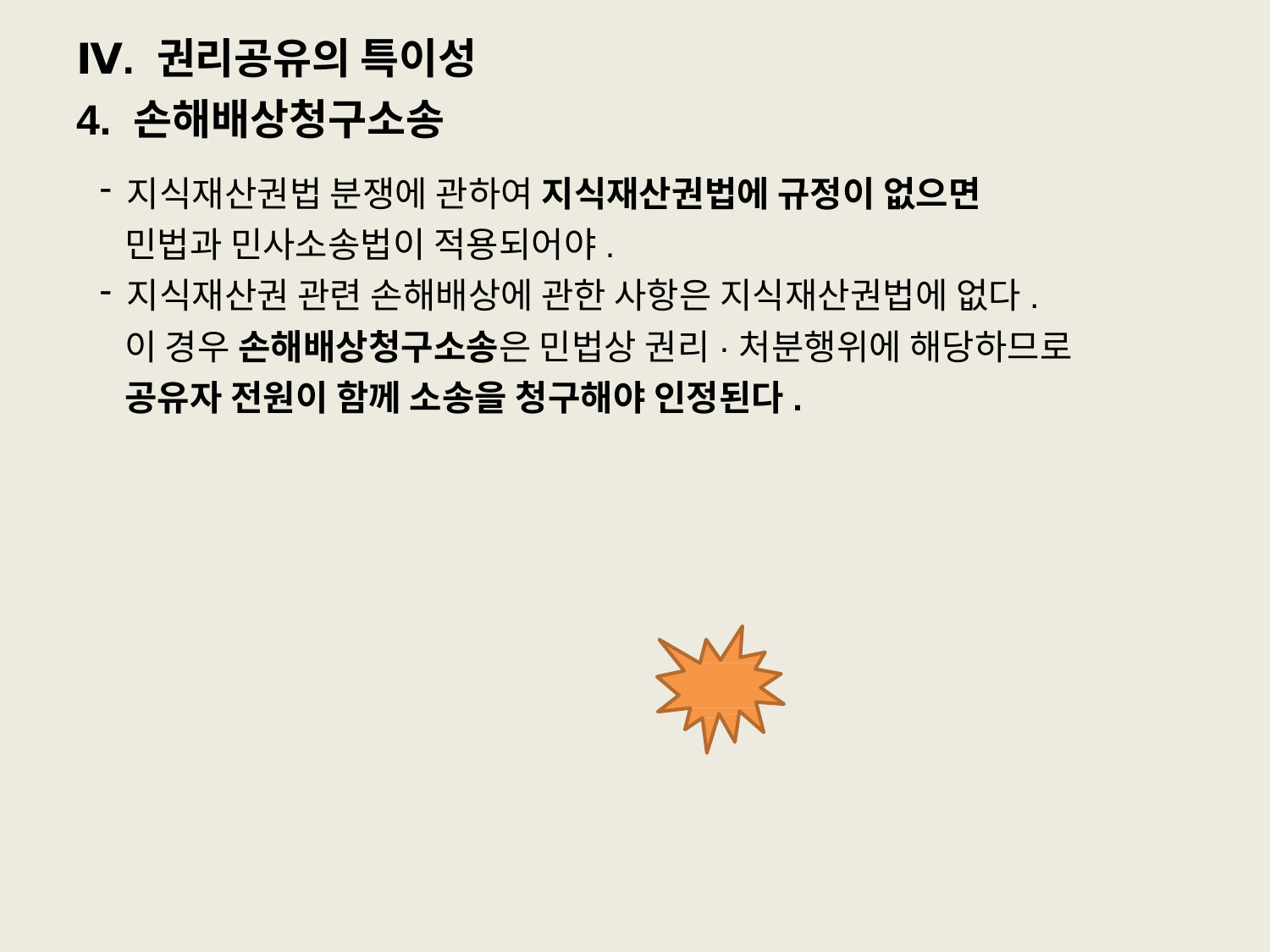

# Ⅳ. 권리공유의 특이성
4. 손해배상청구소송
지식재산권법 분쟁에 관하여 지식재산권법에 규정이 없으면
민법과 민사소송법이 적용되어야.
지식재산권 관련 손해배상에 관한 사항은 지식재산권법에 없다.
이 경우 손해배상청구소송은 민법상 권리·처분행위에 해당하므로
공유자 전원이 함께 소송을 청구해야 인정된다.